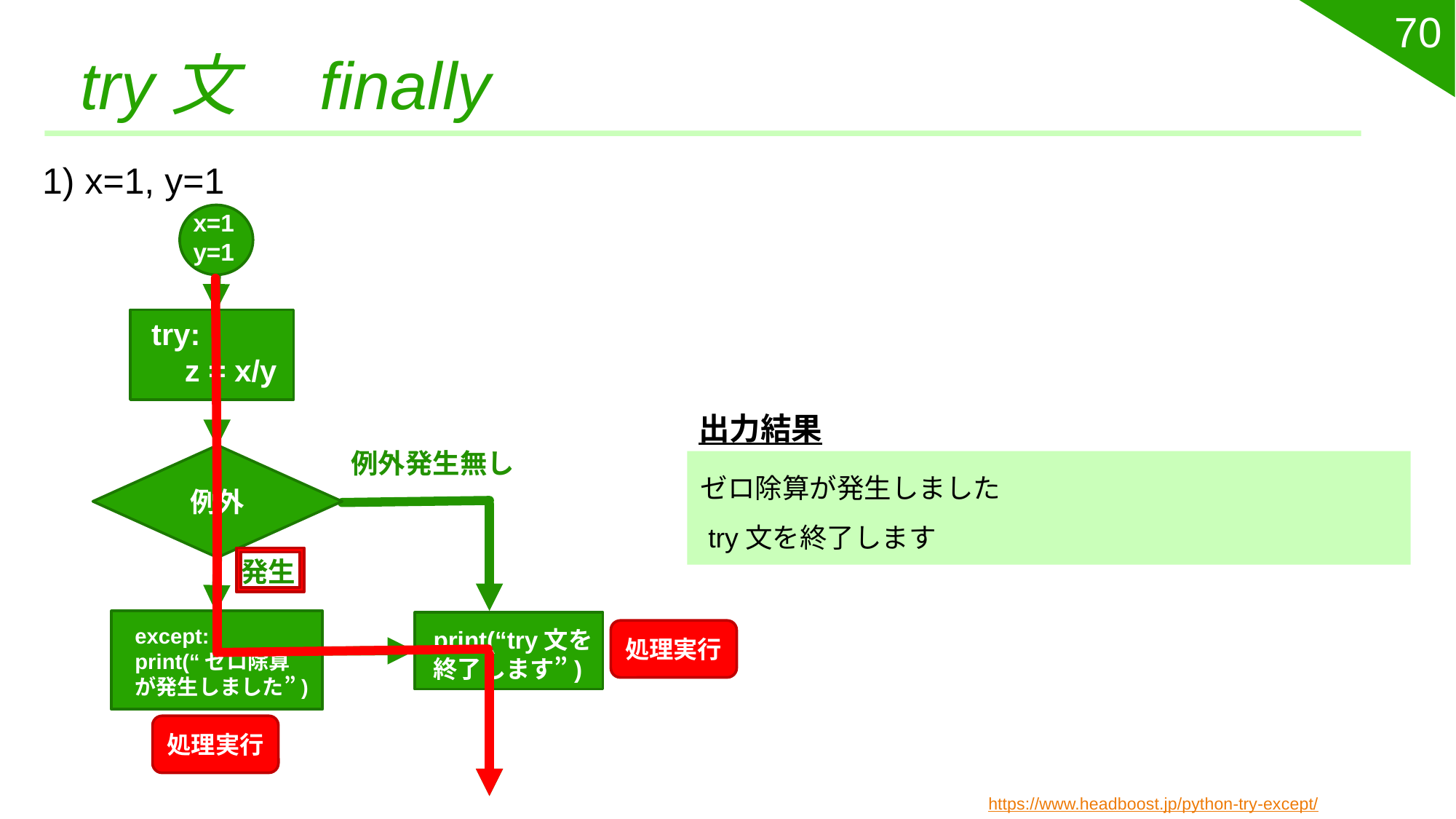

70
# try文　finally
1) x=1, y=1
x=1
y=1

try:
    z = x/y
出力結果
例外発生無し
例外

ゼロ除算が発生しました
try文を終了します

発生

except:
print(“ゼロ除算が発生しました”)
print(“try文を終了します”)
処理実行
処理実行
https://www.headboost.jp/python-try-except/